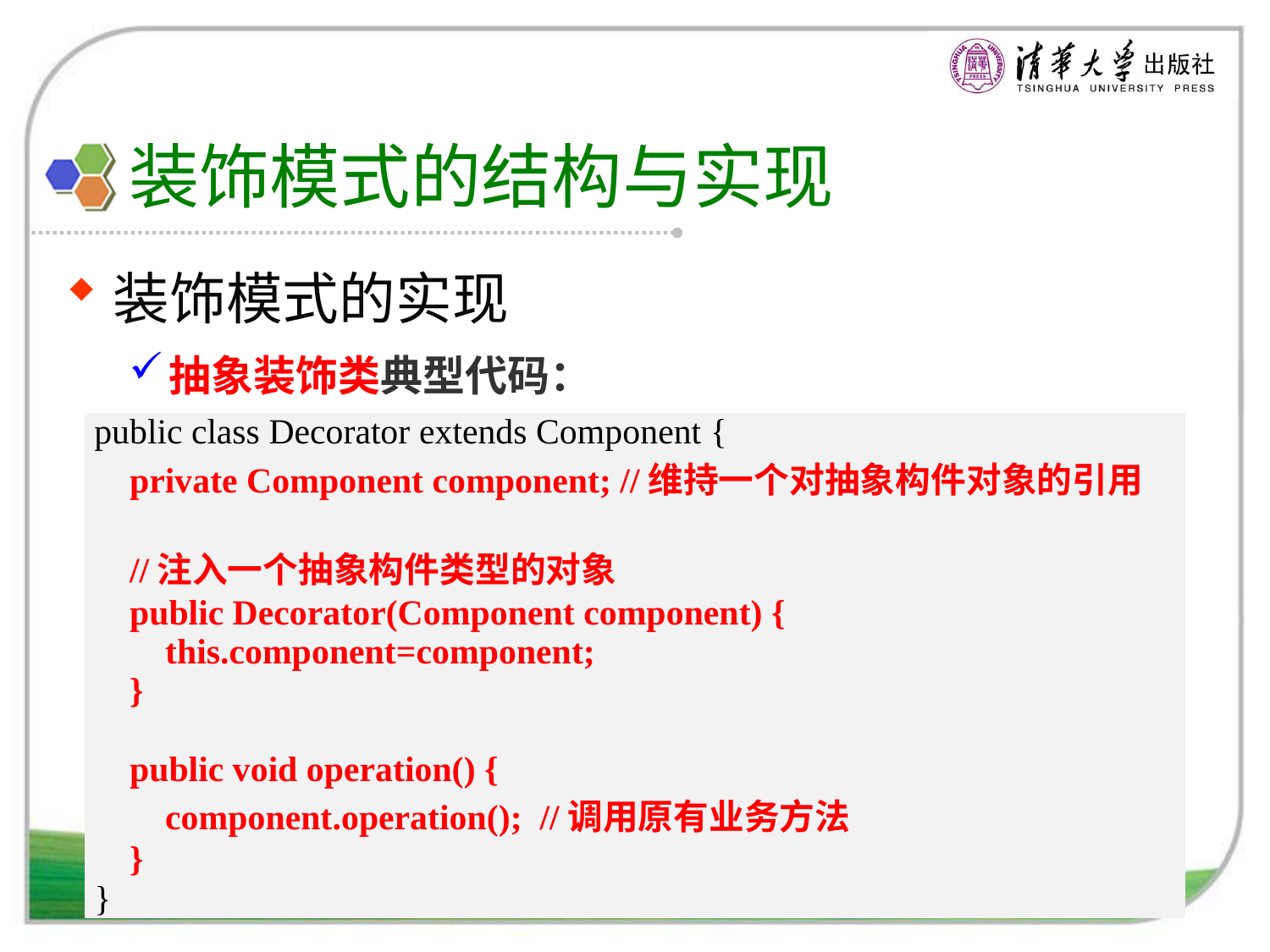

# 装饰模式的结构与实现
装饰模式的实现
抽象装饰类典型代码：
| public class Decorator extends Component { private Component component; //维持一个对抽象构件对象的引用 //注入一个抽象构件类型的对象 public Decorator(Component component) { this.component=component; } public void operation() { component.operation(); //调用原有业务方法 } } |
| --- |